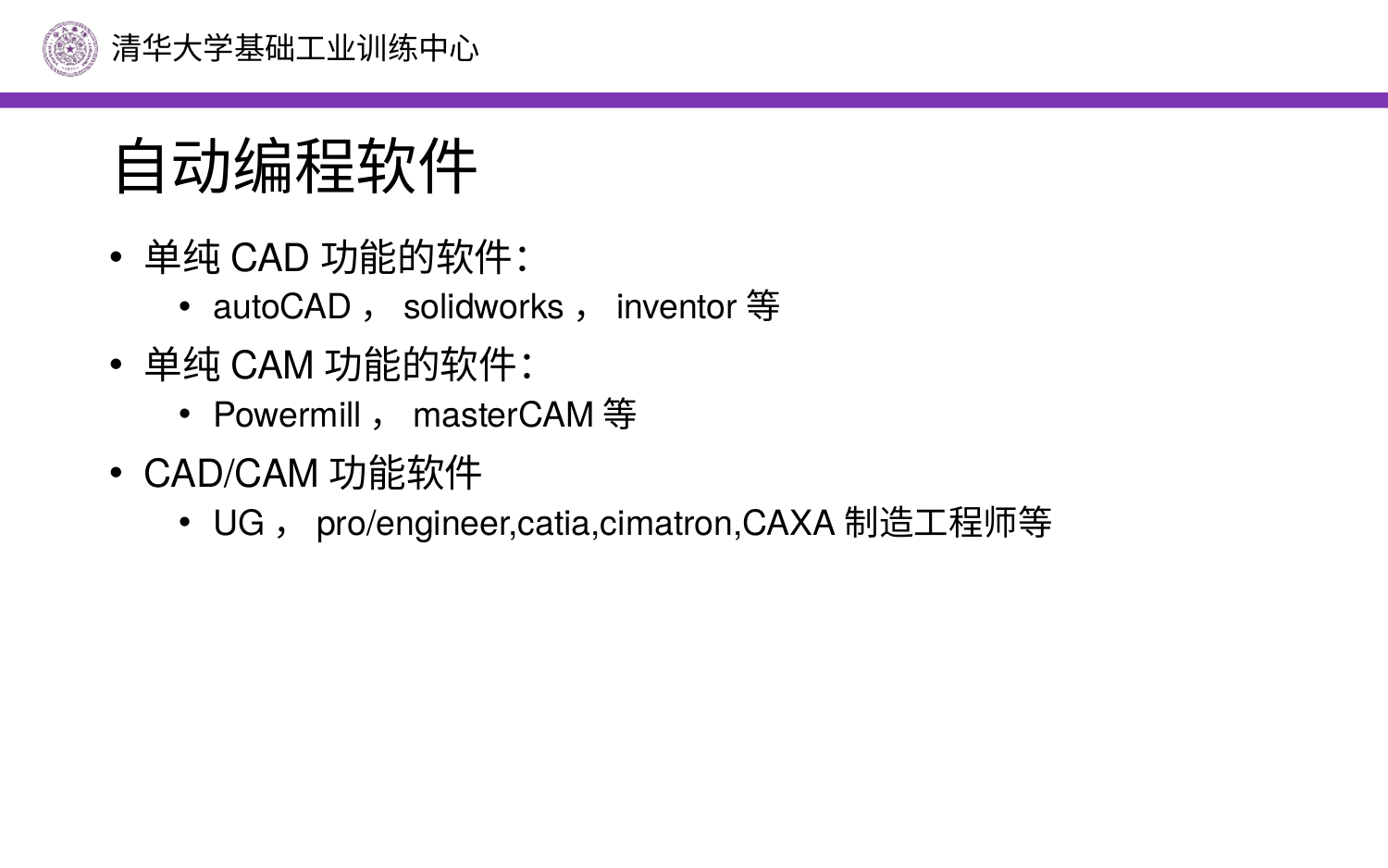

# 自动编程软件
单纯CAD功能的软件：
autoCAD，solidworks，inventor等
单纯CAM功能的软件：
Powermill，masterCAM等
CAD/CAM功能软件
UG，pro/engineer,catia,cimatron,CAXA制造工程师等